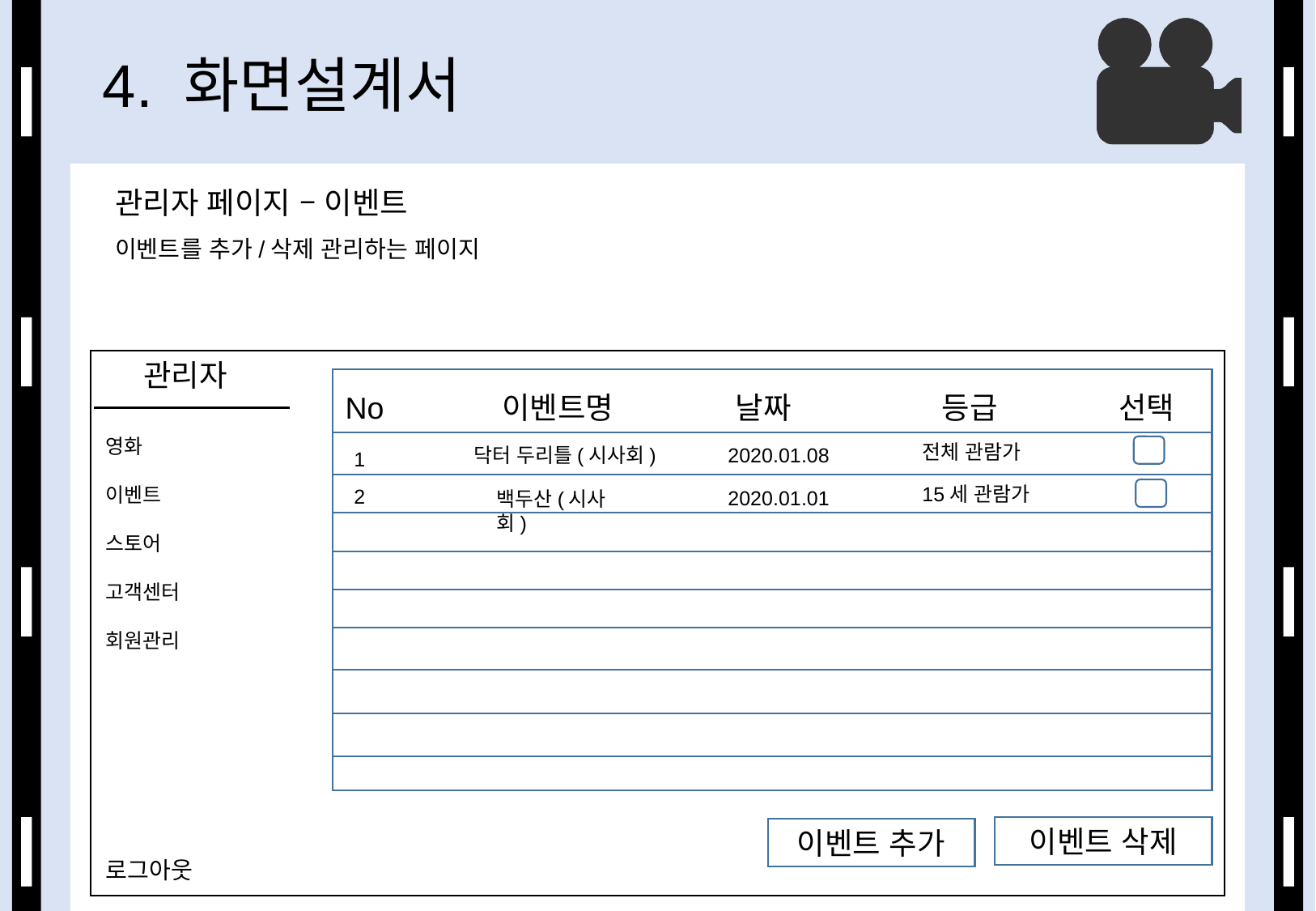

# 4. 화면설계서

관리자 페이지 – 이벤트
이벤트를 추가/삭제 관리하는 페이지

    관리자

No
이벤트명
날짜
등급
선택

영화

이벤트

스토어

고객센터

회원관리

전체 관람가
2020.01.08

닥터 두리틀(시사회)
1

15세 관람가
2

2020.01.01
백두산(시사회)

이벤트 삭제
이벤트 추가
로그아웃